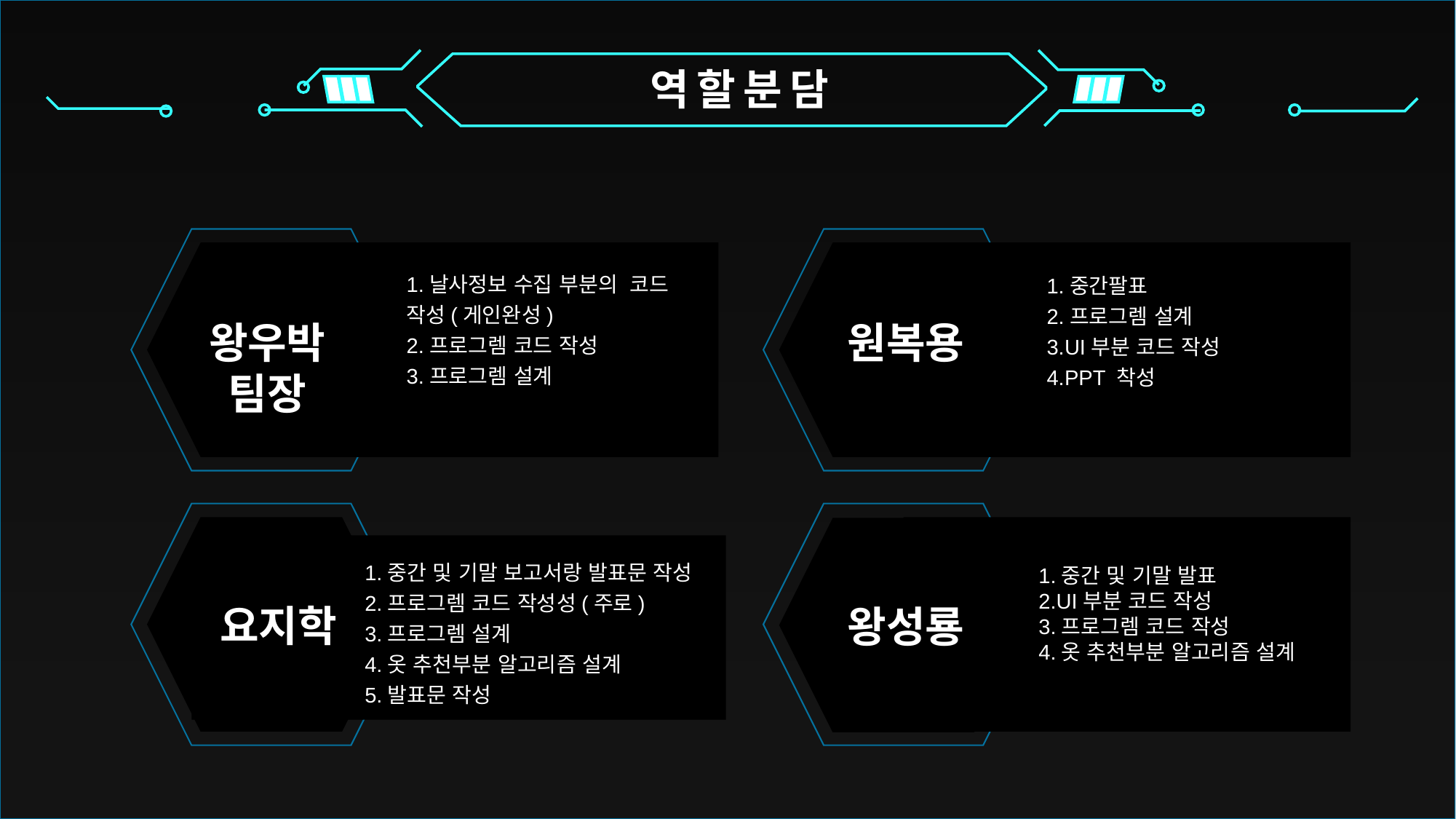

역할분담

1.날사정보 수집 부분의  코드 작성(게인완성)
2.프로그렘 코드 작성
3.프로그렘 설계

1.중간팔표
2.프로그렘 설계
3.UI부분 코드 작성
4.PPT 착성

왕우박
팀장
원복용

1.중간 및 기말 보고서랑 발표문 작성
2.프로그렘 코드 작성성(주로)
3.프로그렘 설계
4.옷 추천부분 알고리즘 설계
5.발표문 작성

1.중간 및 기말 발표
2.UI부분 코드 작성
3.프로그렘 코드 작성
4.옷 추천부분 알고리즘 설계
부분
요지학
왕성룡